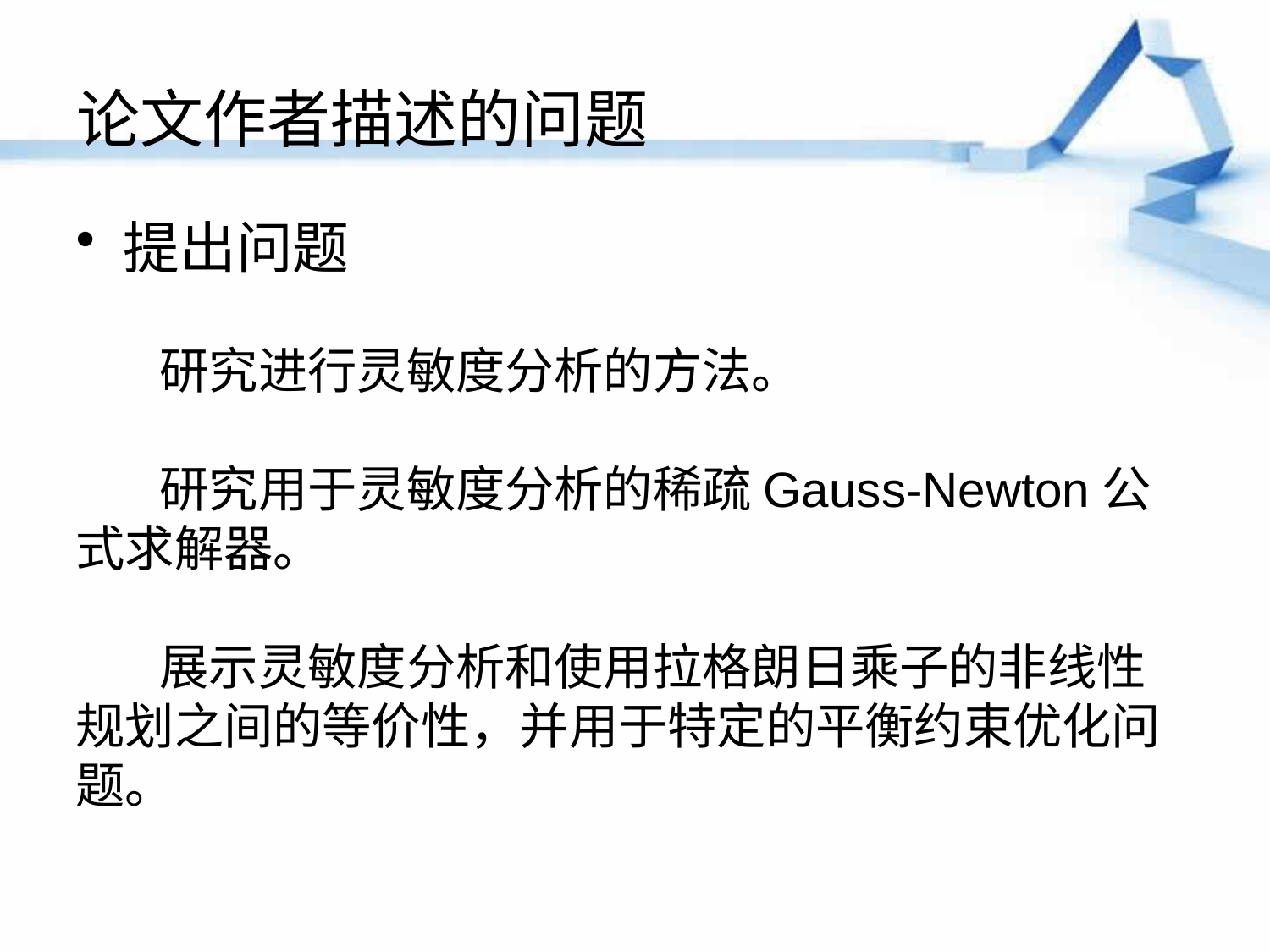

# 论文作者描述的问题
提出问题

研究进行灵敏度分析的方法。

研究用于灵敏度分析的稀疏Gauss-Newton公式求解器。

展示灵敏度分析和使用拉格朗日乘子的非线性规划之间的等价性，并用于特定的平衡约束优化问题。